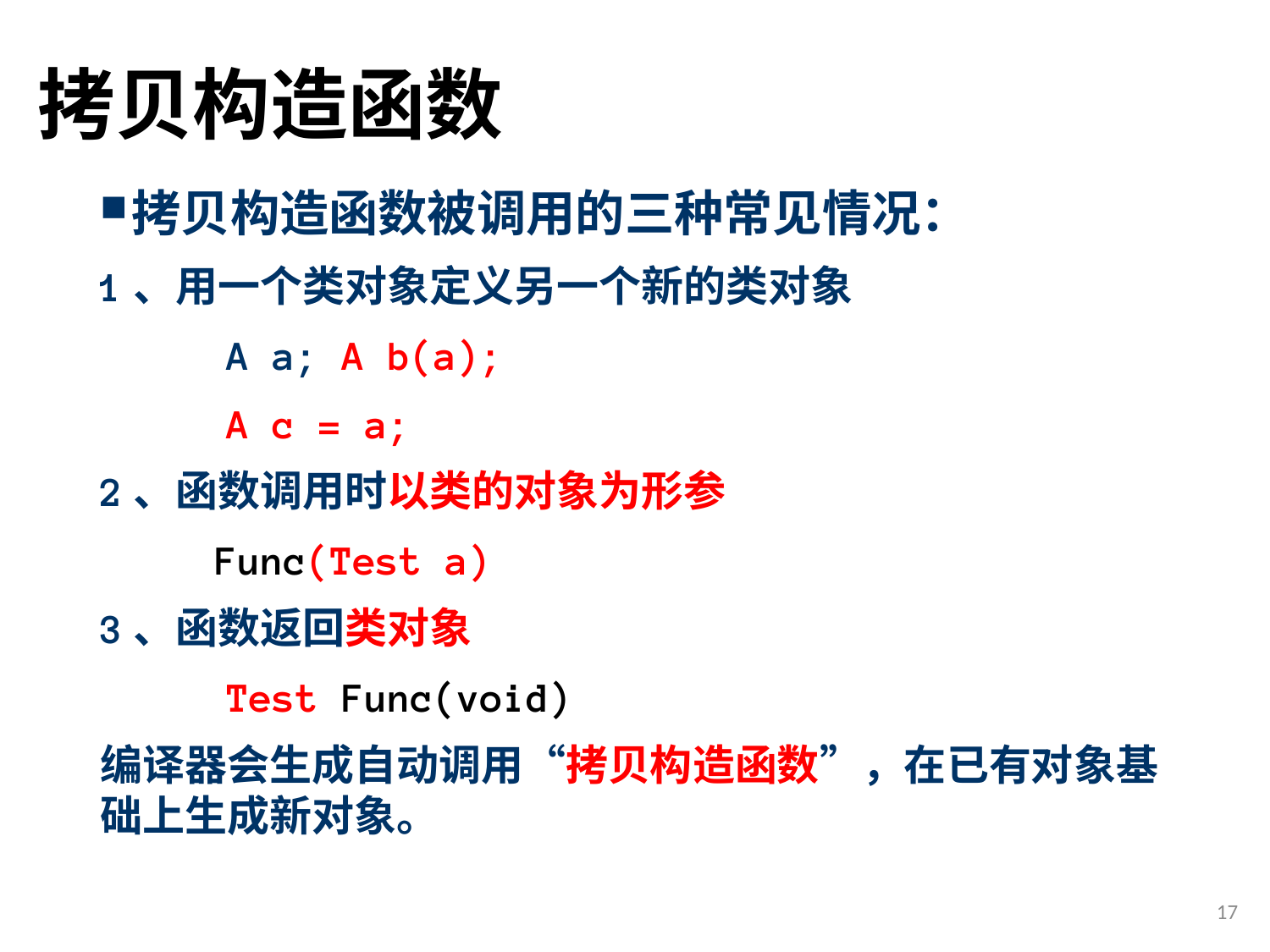

# 拷贝构造函数
拷贝构造函数被调用的三种常见情况：
1、用一个类对象定义另一个新的类对象
	A a; A b(a);
	A c = a;
2、函数调用时以类的对象为形参
     Func(Test a)
3、函数返回类对象
	Test Func(void)
编译器会生成自动调用“拷贝构造函数”，在已有对象基础上生成新对象。
17